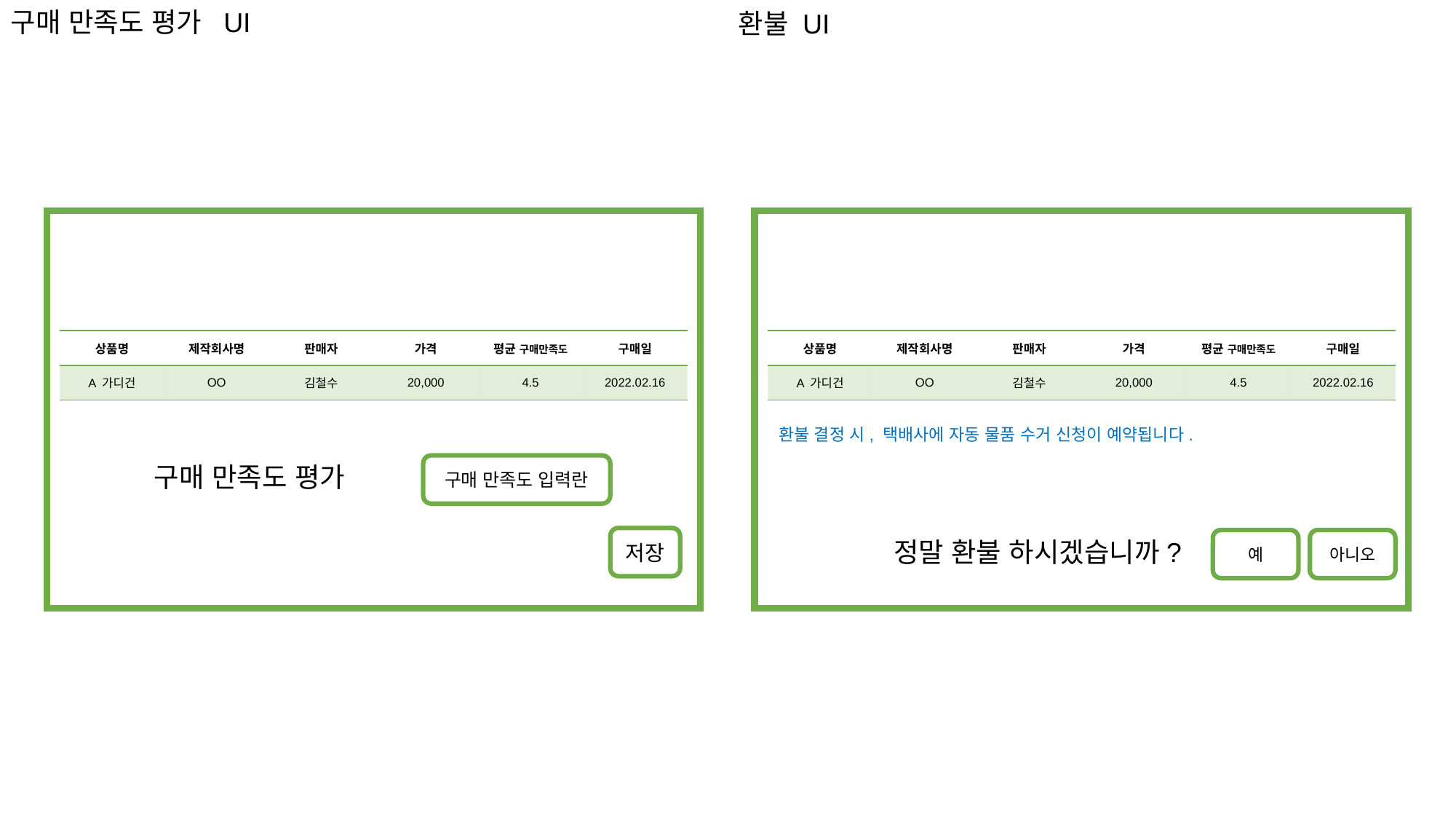

구매 만족도 평가  UI
환불 UI

| 상품명 | 제작회사명 | 판매자 | 가격 | 평균 구매만족도 | 구매일 |
| --- | --- | --- | --- | --- | --- |
| A 가디건 | OO | 김철수 | 20,000 | 4.5 | 2022.02.16 |
| 상품명 | 제작회사명 | 판매자 | 가격 | 평균 구매만족도 | 구매일 |
| --- | --- | --- | --- | --- | --- |
| A 가디건 | OO | 김철수 | 20,000 | 4.5 | 2022.02.16 |
환불 결정 시, 택배사에 자동 물품 수거 신청이 예약됩니다.
구매 만족도 평가
구매 만족도 입력란
저장
정말 환불 하시겠습니까?
예
아니오